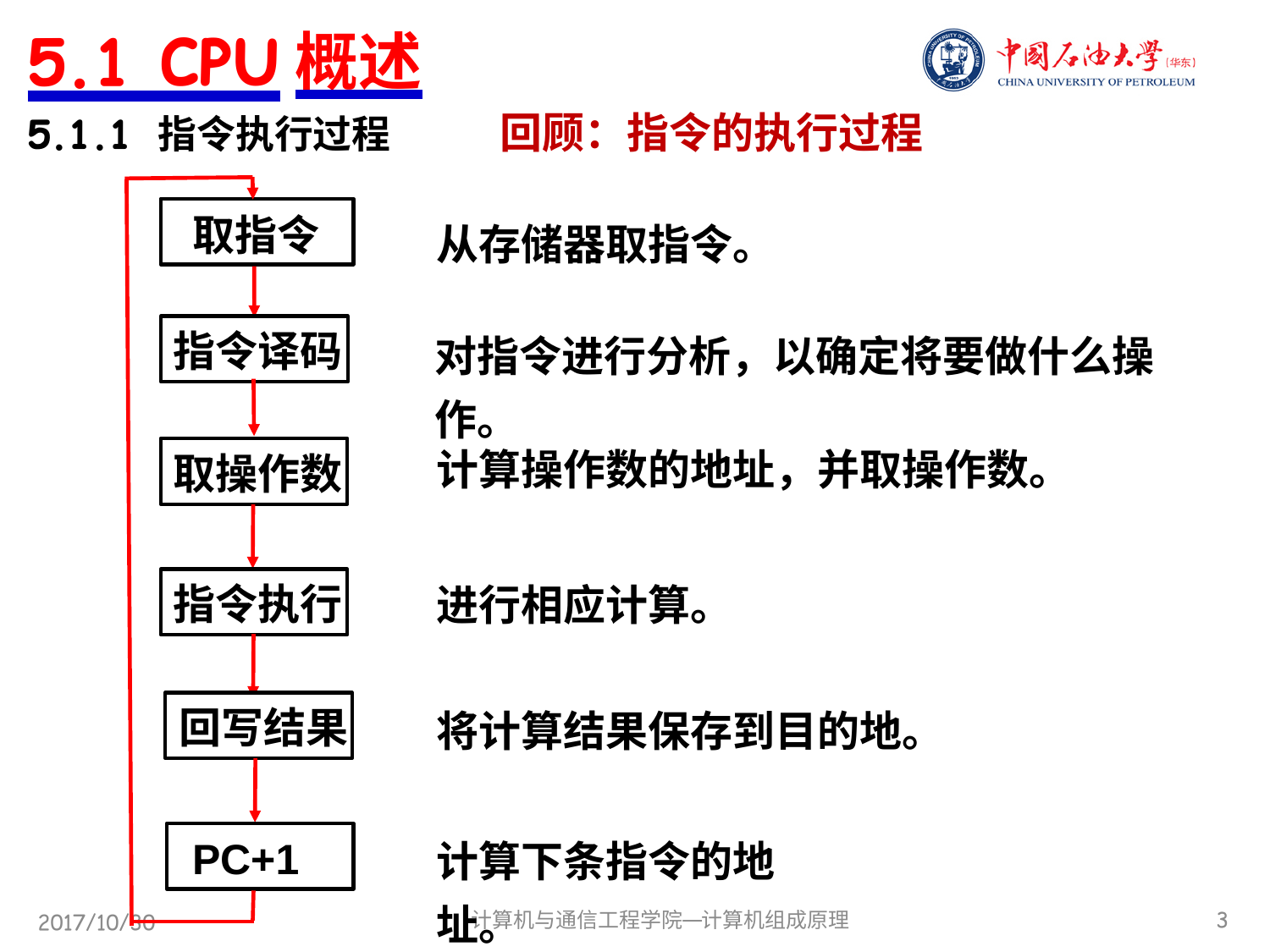

# 5.1 CPU概述
回顾：指令的执行过程
5.1.1 指令执行过程

PC+1

取指令
从存储器取指令。
对指令进行分析，以确定将要做什么操作。

指令译码
计算操作数的地址，并取操作数。

取操作数
进行相应计算。

指令执行
将计算结果保存到目的地。

回写结果
计算下条指令的地址。
计算机与通信工程学院—计算机组成原理
3
2017/10/30